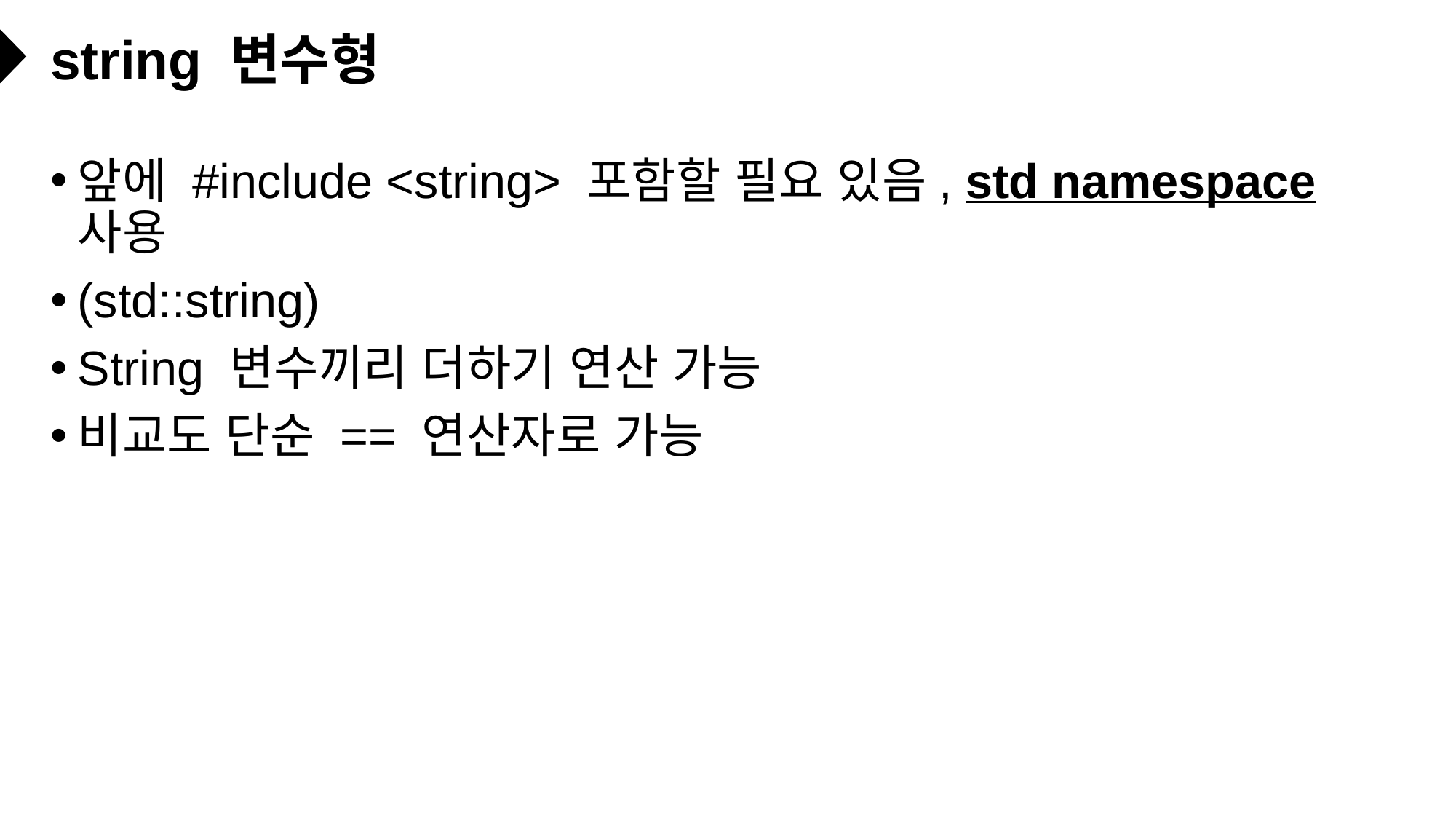

# string 변수형
앞에 #include <string> 포함할 필요 있음, std namespace 사용
(std::string)
String 변수끼리 더하기 연산 가능
비교도 단순 == 연산자로 가능